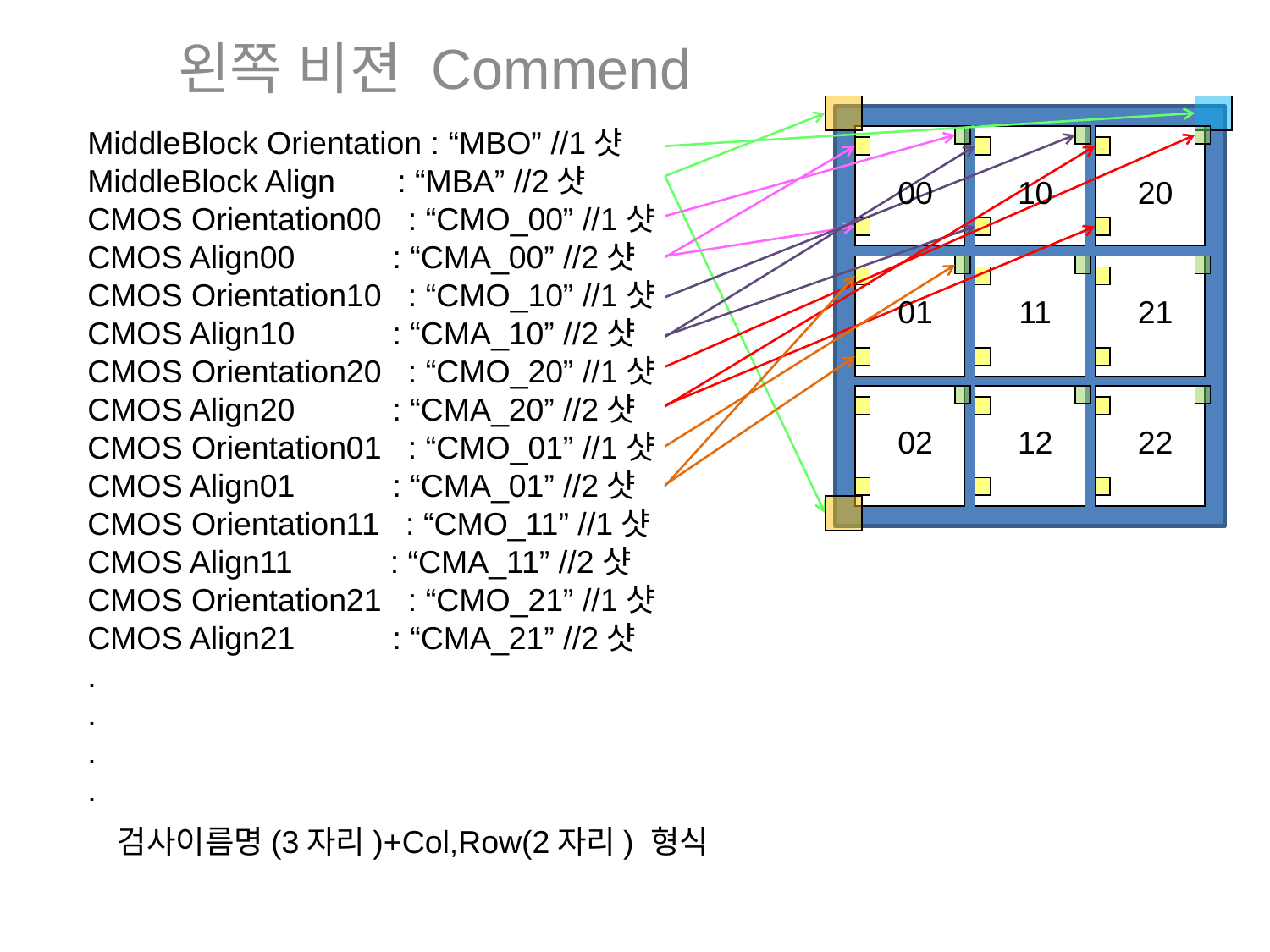

왼쪽 비젼 Commend

MiddleBlock Orientation : “MBO” //1샷
MiddleBlock Align       : “MBA” //2샷
CMOS Orientation00   : “CMO_00” //1샷
CMOS Align00           : “CMA_00” //2샷
CMOS Orientation10   : “CMO_10” //1샷
CMOS Align10           : “CMA_10” //2샷
CMOS Orientation20   : “CMO_20” //1샷
CMOS Align20           : “CMA_20” //2샷
CMOS Orientation01   : “CMO_01” //1샷
CMOS Align01           : “CMA_01” //2샷
CMOS Orientation11   : “CMO_11” //1샷
CMOS Align11           : “CMA_11” //2샷
CMOS Orientation21   : “CMO_21” //1샷
CMOS Align21           : “CMA_21” //2샷
.
.
.
.

00
10
20
01
11
21
02
12
22
검사이름명(3자리)+Col,Row(2자리) 형식